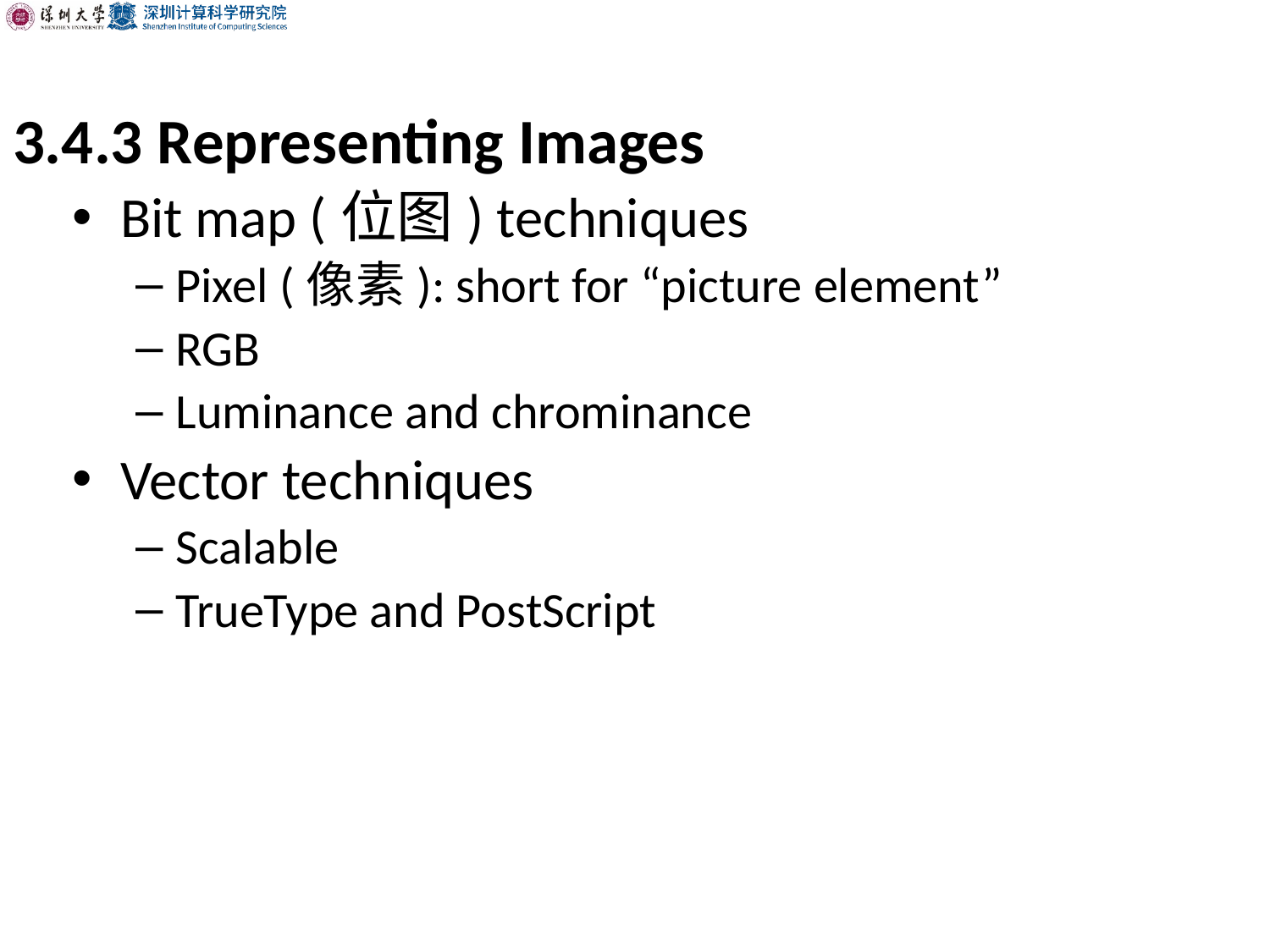

# 3.4.3 Representing Images
Bit map (位图) techniques
Pixel (像素): short for “picture element”
RGB
Luminance and chrominance
Vector techniques
Scalable
TrueType and PostScript